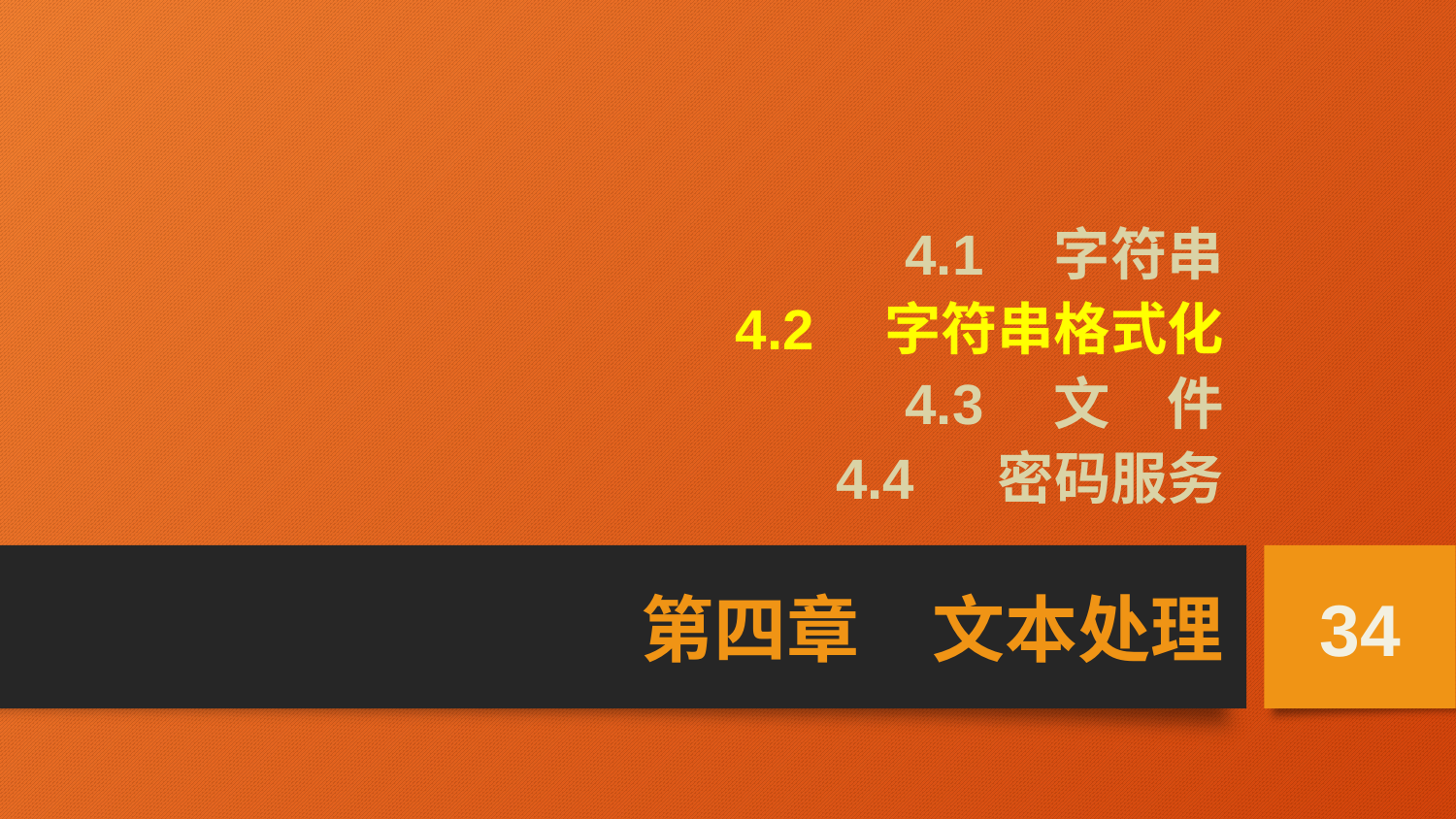

# 4.1　字符串 4.2　字符串格式化 4.3　文　件 4.4　 密码服务
第四章　文本处理
34